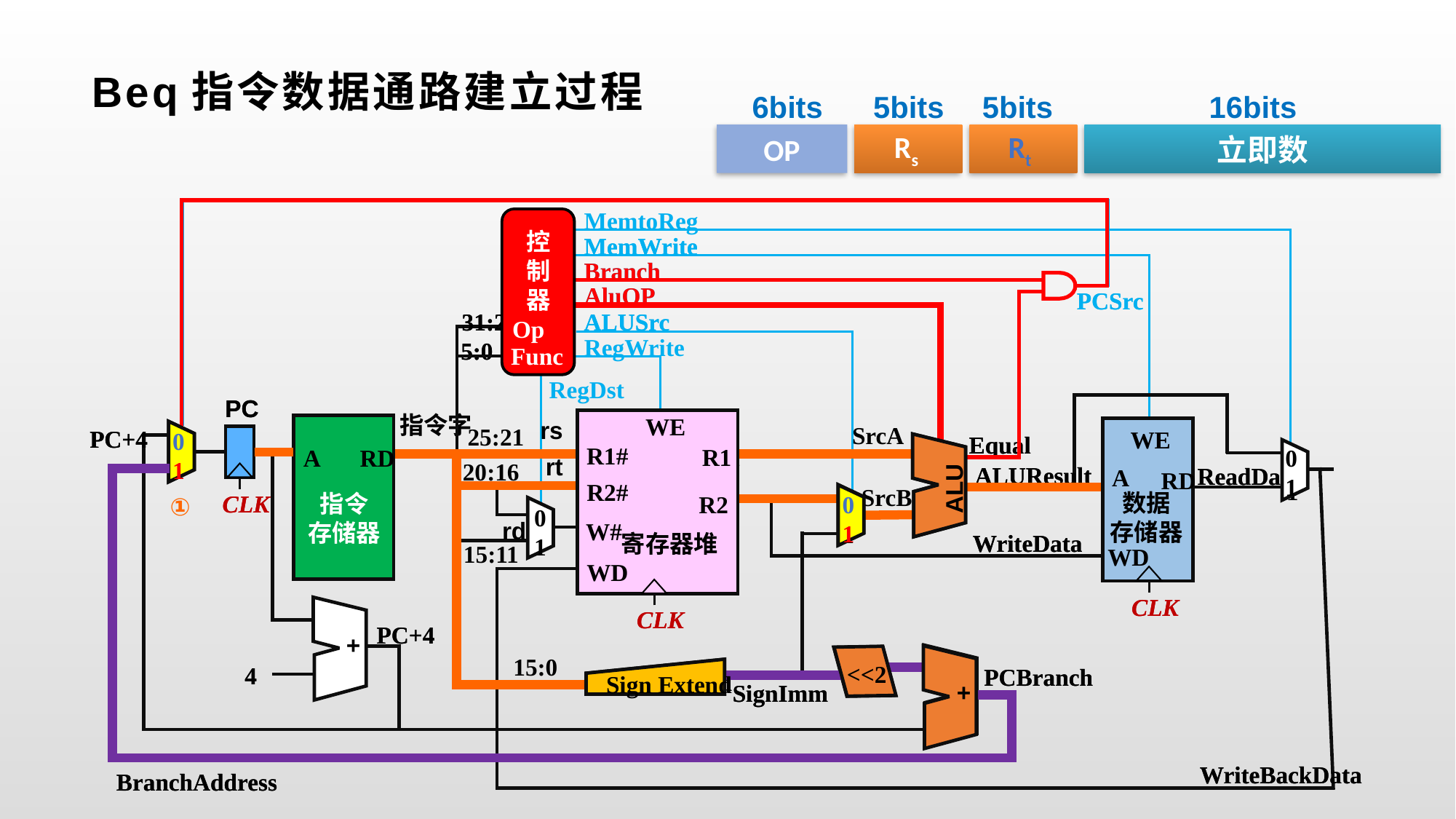

# Beq指令数据通路建立过程
6bits
5bits
5bits
16bits
OP
Rs
Rt
立即数
MemtoReg

控
制
器
Op
Func

控
制
器
Op
Func
MemWrite
MemWrite
Branch
Branch

AluOP
AluOP
PCSrc
PCSrc
31:26
31:26
ALUSrc
ALUSrc
RegWrite
5:0
5:0
RegDst
PC
PC
指令字
WE

R1#
R1
R2#
R2
W#
寄存器堆
WD

CLK
WE
rs

SrcA

A
RD
指令
存储器

A
RD
指令
存储器
25:21
PC+4
PC+4

WE
A
RD
数据
存储器
WD

WE
A
RD
数据
存储器
WD
0
1

0
1
Equal
Equal

ALU

R1#
R1
0
1

0
1
rt
20:16

ALUResult
ALUResult
ReadData
ReadData

ALU
R2#
SrcB
CLK
CLK
0
1

R2
0
1
①
0
1

rd
W#

WriteData
WriteData
寄存器堆
15:11
WD

CLK

CLK

CLK

+
PC+4
PC+4
+

<<2

<<2

+

+

15:0
4
4
PCBranch
PCBranch

Sign Extend

Sign Extend
Sign Extend
+
SignImm
SignImm
+
+
WriteBackData
WriteBackData
BranchAddress
BranchAddress